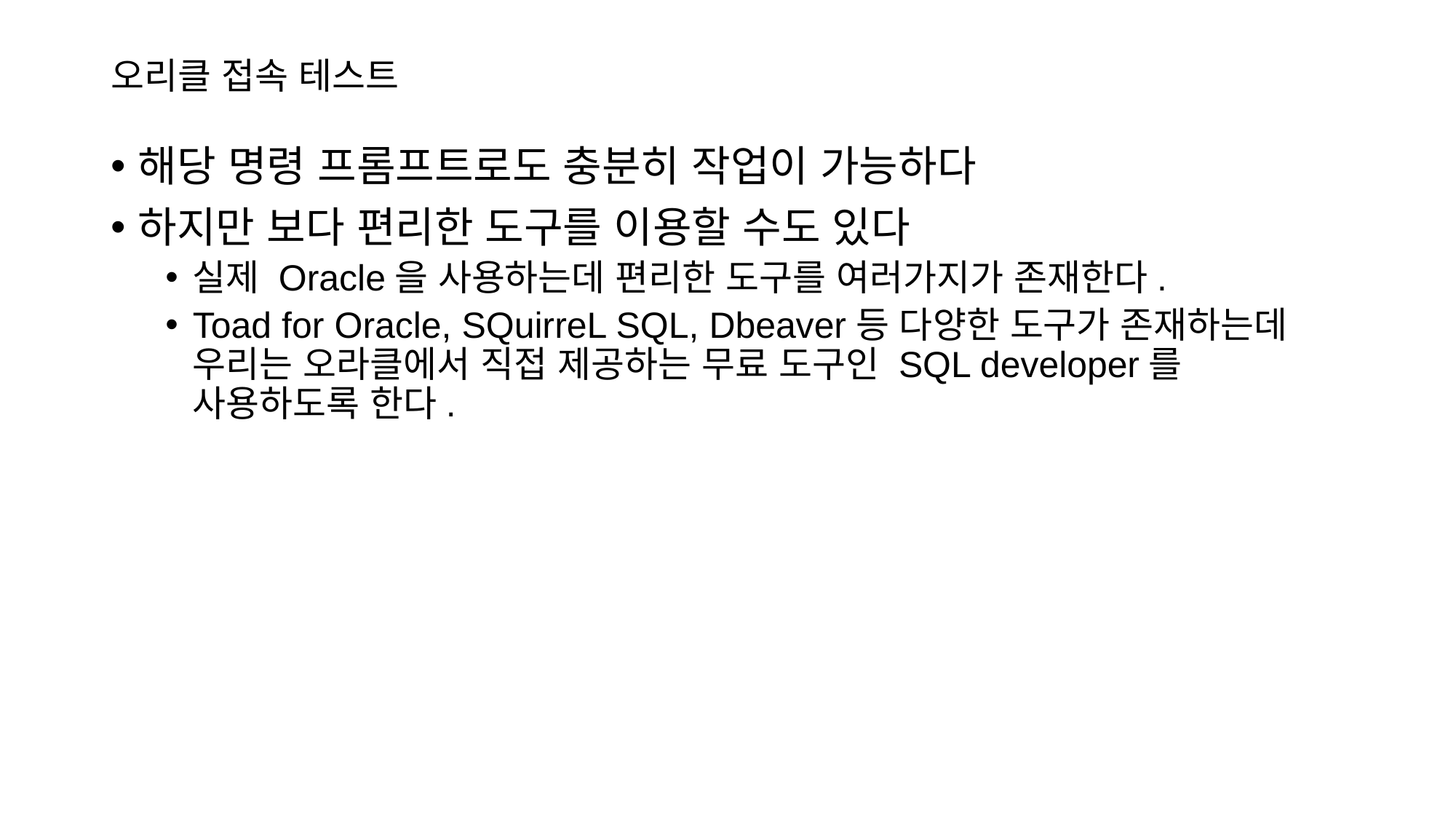

# 오리클 접속 테스트
해당 명령 프롬프트로도 충분히 작업이 가능하다
하지만 보다 편리한 도구를 이용할 수도 있다
실제 Oracle을 사용하는데 편리한 도구를 여러가지가 존재한다.
Toad for Oracle, SQuirreL SQL, Dbeaver등 다양한 도구가 존재하는데 우리는 오라클에서 직접 제공하는 무료 도구인 SQL developer를 사용하도록 한다.